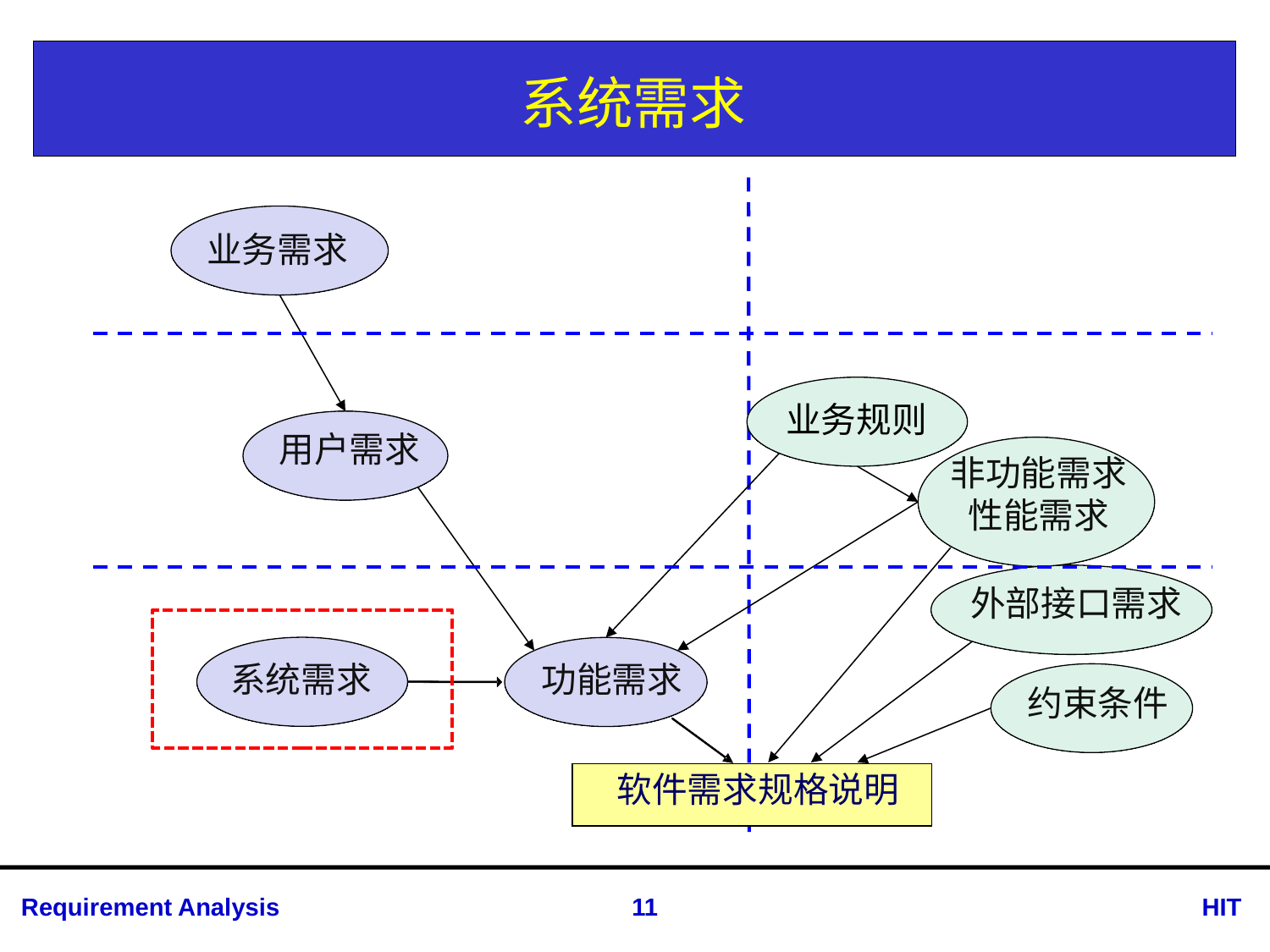

# 系统需求

   业务需求

业务规则

用户需求

非功能需求
性能需求

外部接口需求

系统需求
功能需求

约束条件

软件需求规格说明